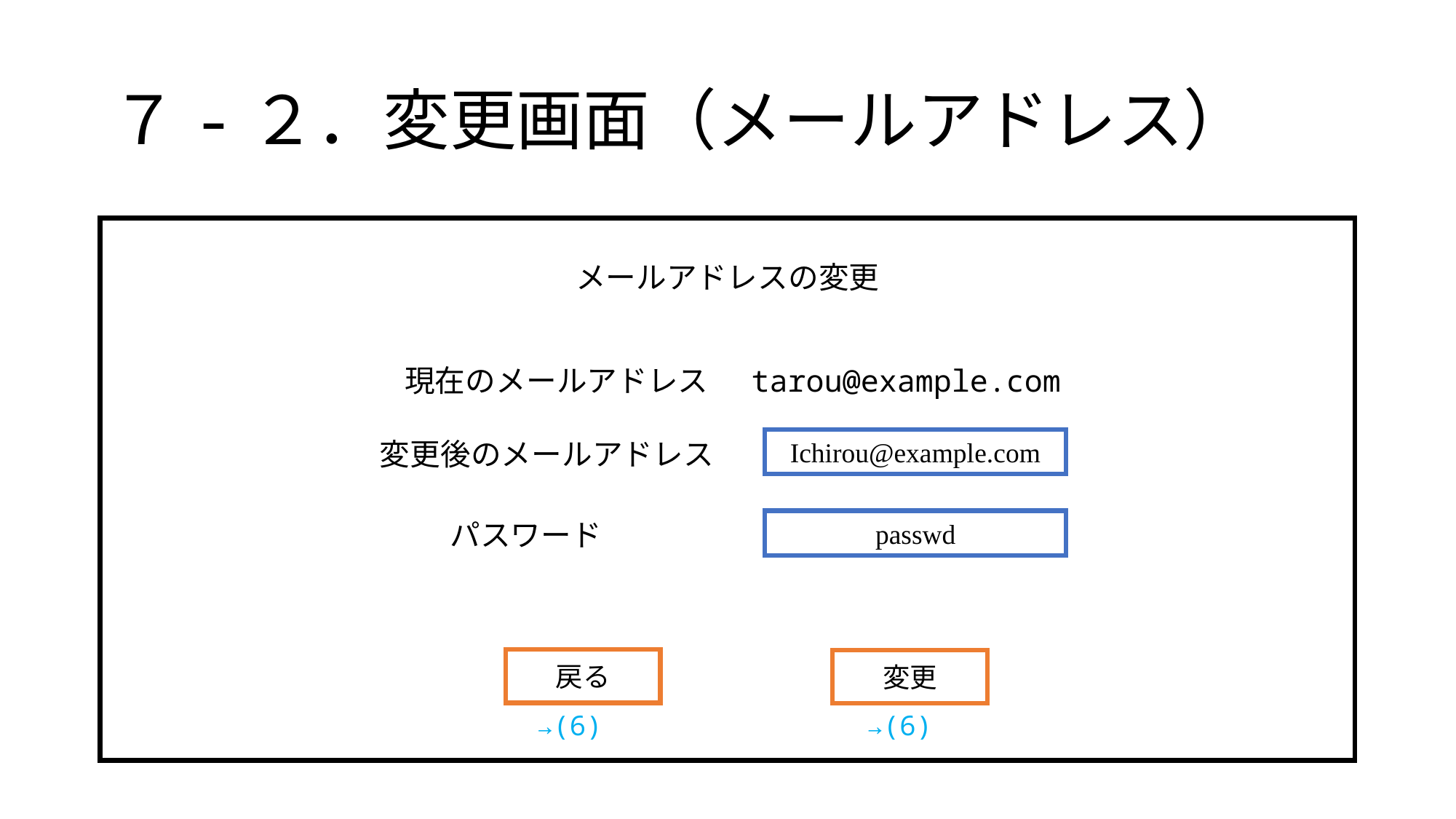

# ７-２．変更画面（メールアドレス）

メールアドレスの変更
現在のメールアドレス
tarou@example.com
Ichirou@example.com
変更後のメールアドレス
パスワード
passwd
戻る
変更
→(6)
→(6)